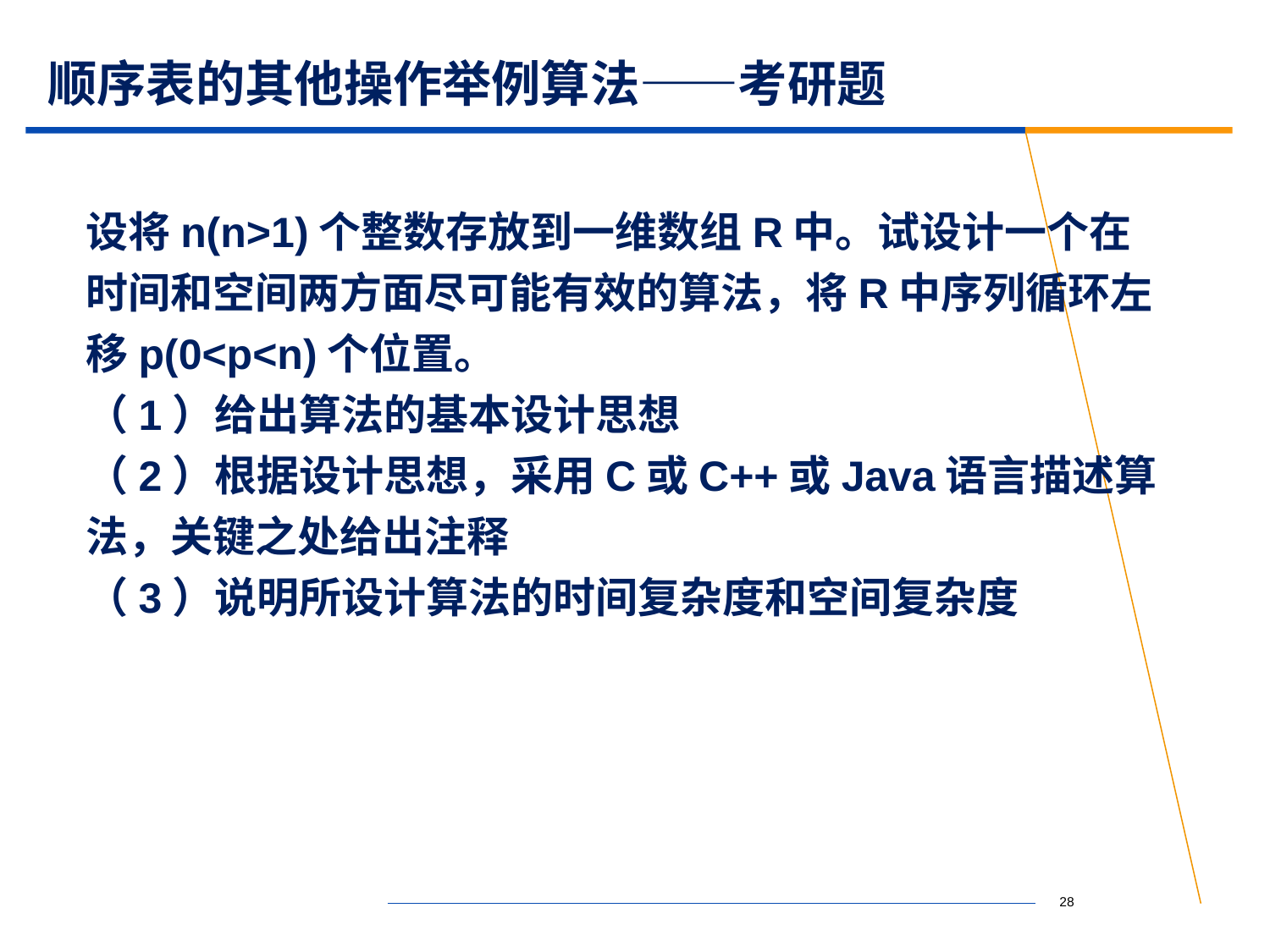

# 顺序表的其他操作举例算法——考研题
设将n(n>1)个整数存放到一维数组R中。试设计一个在时间和空间两方面尽可能有效的算法，将R中序列循环左移p(0<p<n)个位置。
（1）给出算法的基本设计思想
（2）根据设计思想，采用C或C++或Java语言描述算法，关键之处给出注释
（3）说明所设计算法的时间复杂度和空间复杂度